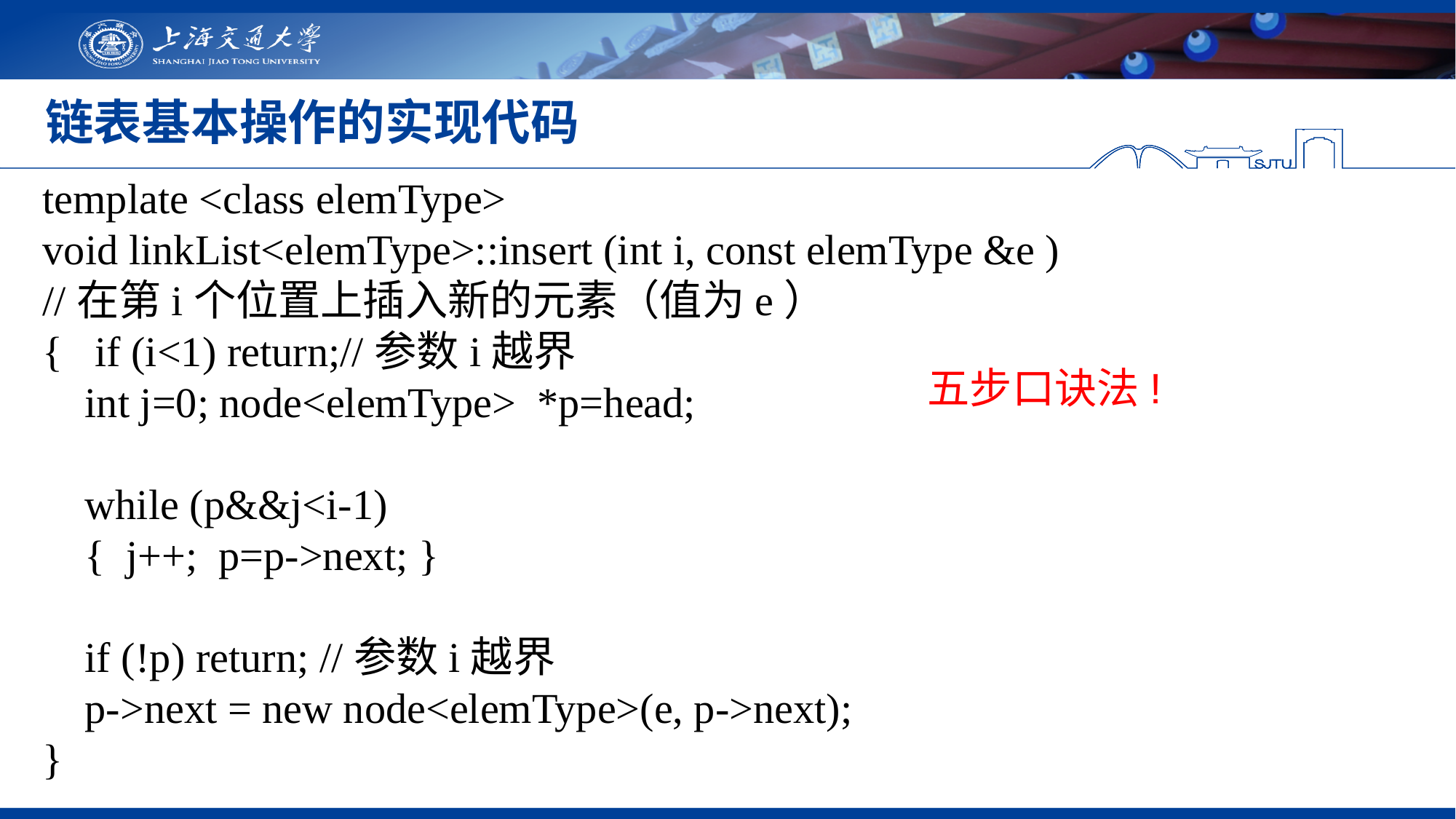

# 链表基本操作的实现代码
template <class elemType>
void linkList<elemType>::insert (int i, const elemType &e )
//在第i个位置上插入新的元素（值为e）
{   if (i<1) return;//参数i越界
    int j=0; node<elemType>  *p=head;

    while (p&&j<i-1)
    {  j++;  p=p->next; }

    if (!p) return; //参数i越界
    p->next = new node<elemType>(e, p->next);
}
五步口诀法!